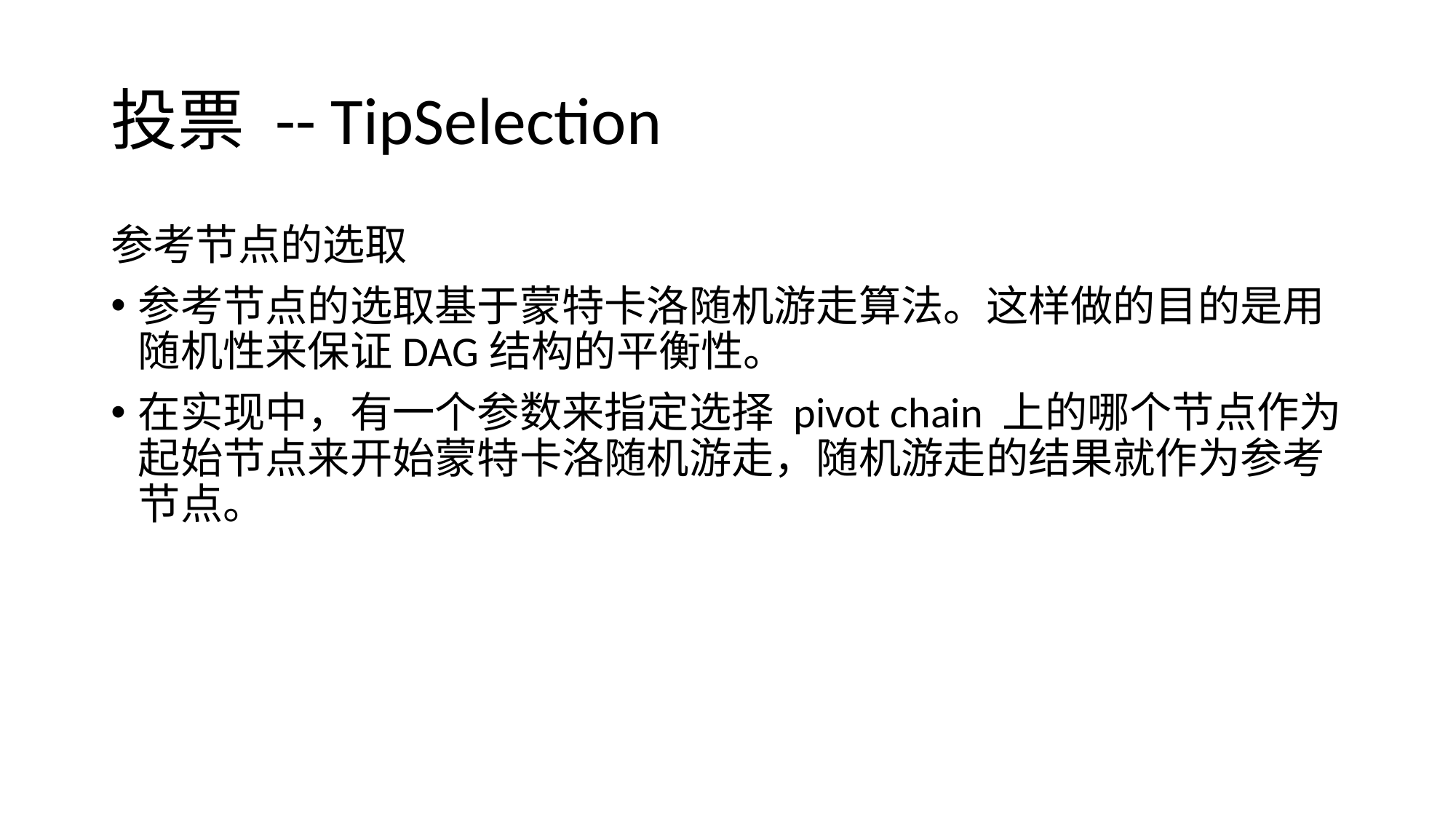

# 投票 -- TipSelection
参考节点的选取
参考节点的选取基于蒙特卡洛随机游走算法。这样做的目的是用随机性来保证DAG结构的平衡性。
在实现中，有一个参数来指定选择 pivot chain 上的哪个节点作为起始节点来开始蒙特卡洛随机游走，随机游走的结果就作为参考节点。